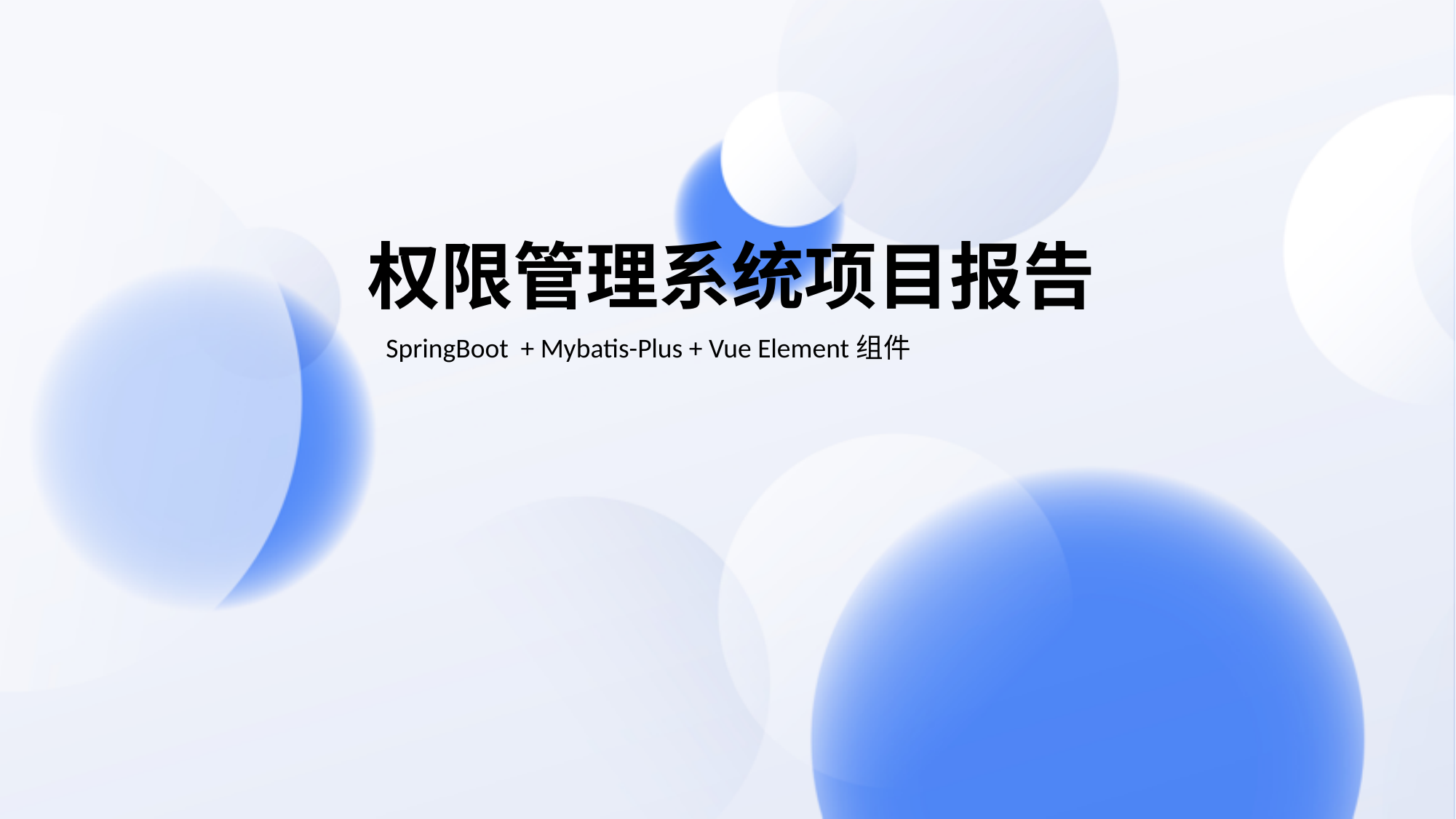

权限管理系统项目报告
SpringBoot  + Mybatis-Plus + Vue Element组件